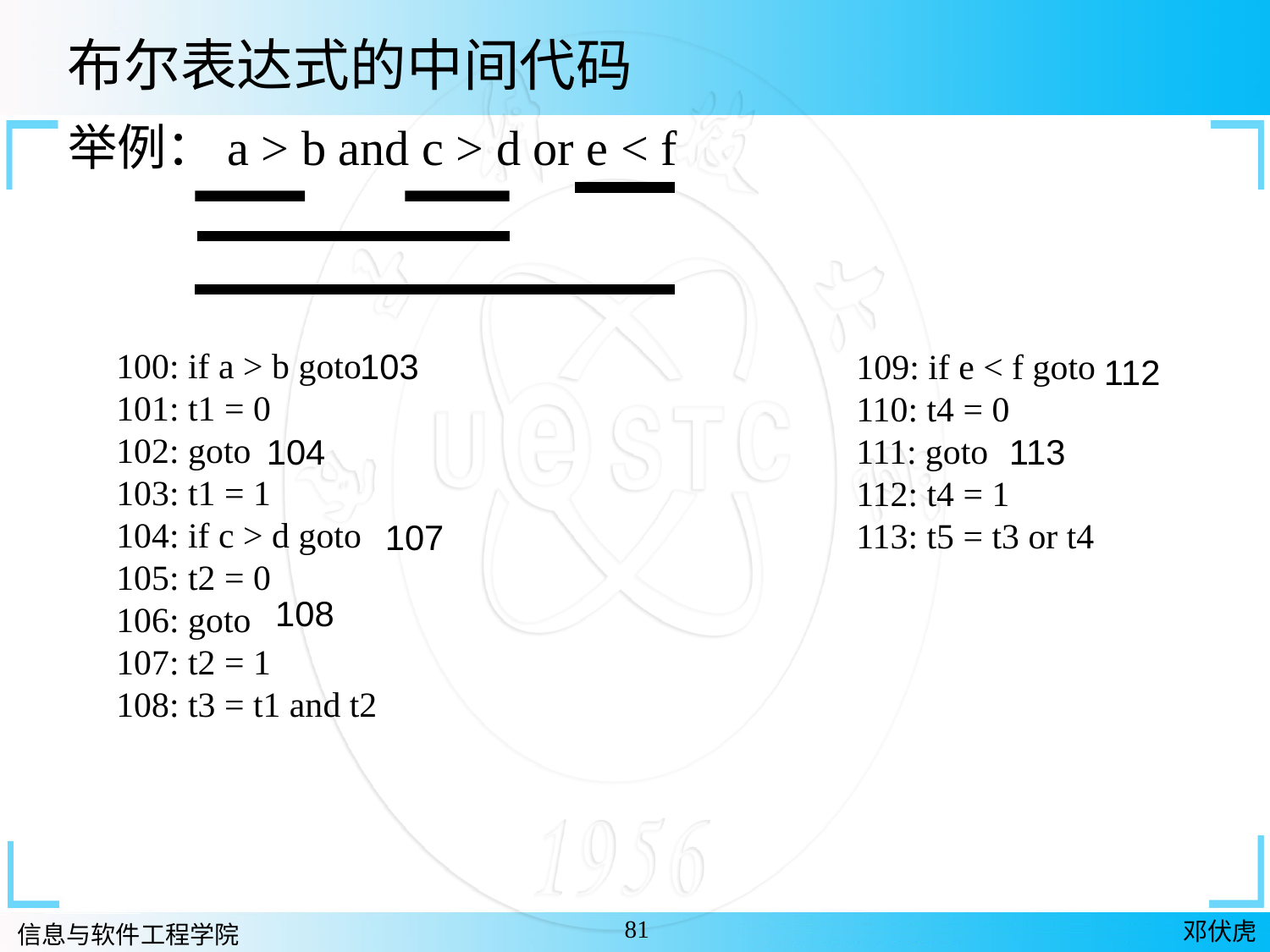

布尔表达式的中间代码
举例：a > b and c > d or e < f

100: if a > b goto
101: t1 = 0
102: goto
103: t1 = 1
104: if c > d goto
105: t2 = 0
106: goto
107: t2 = 1
108: t3 = t1 and t2

109: if e < f goto
110: t4 = 0
111: goto
112: t4 = 1
113: t5 = t3 or t4
103
112
104
113
107
108
81
邓伏虎
信息与软件工程学院